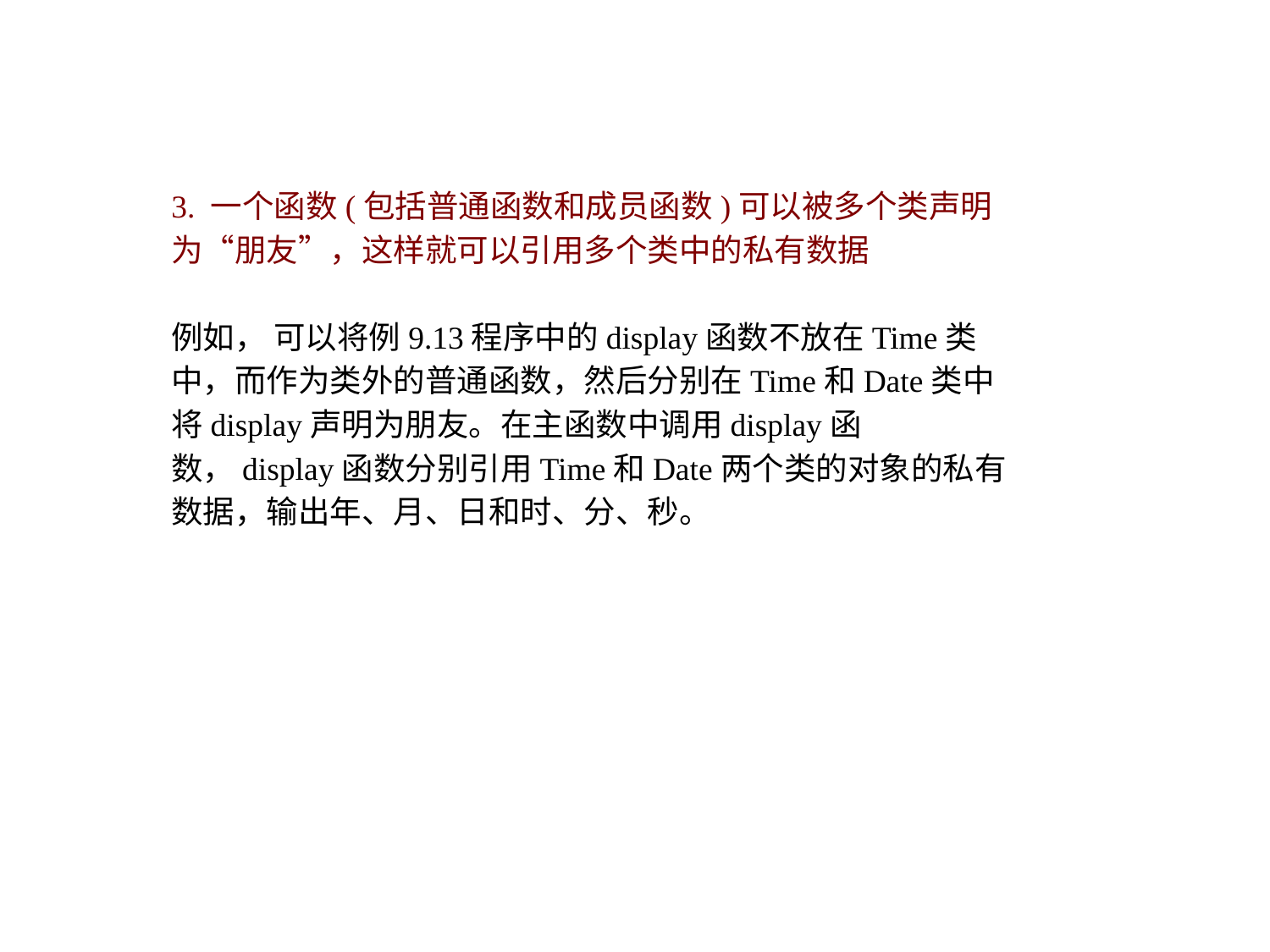

3. 一个函数(包括普通函数和成员函数)可以被多个类声明为“朋友”，这样就可以引用多个类中的私有数据

例如， 可以将例9.13程序中的display函数不放在Time类中，而作为类外的普通函数，然后分别在Time和Date类中将display声明为朋友。在主函数中调用display函数，display函数分别引用Time和Date两个类的对象的私有数据，输出年、月、日和时、分、秒。